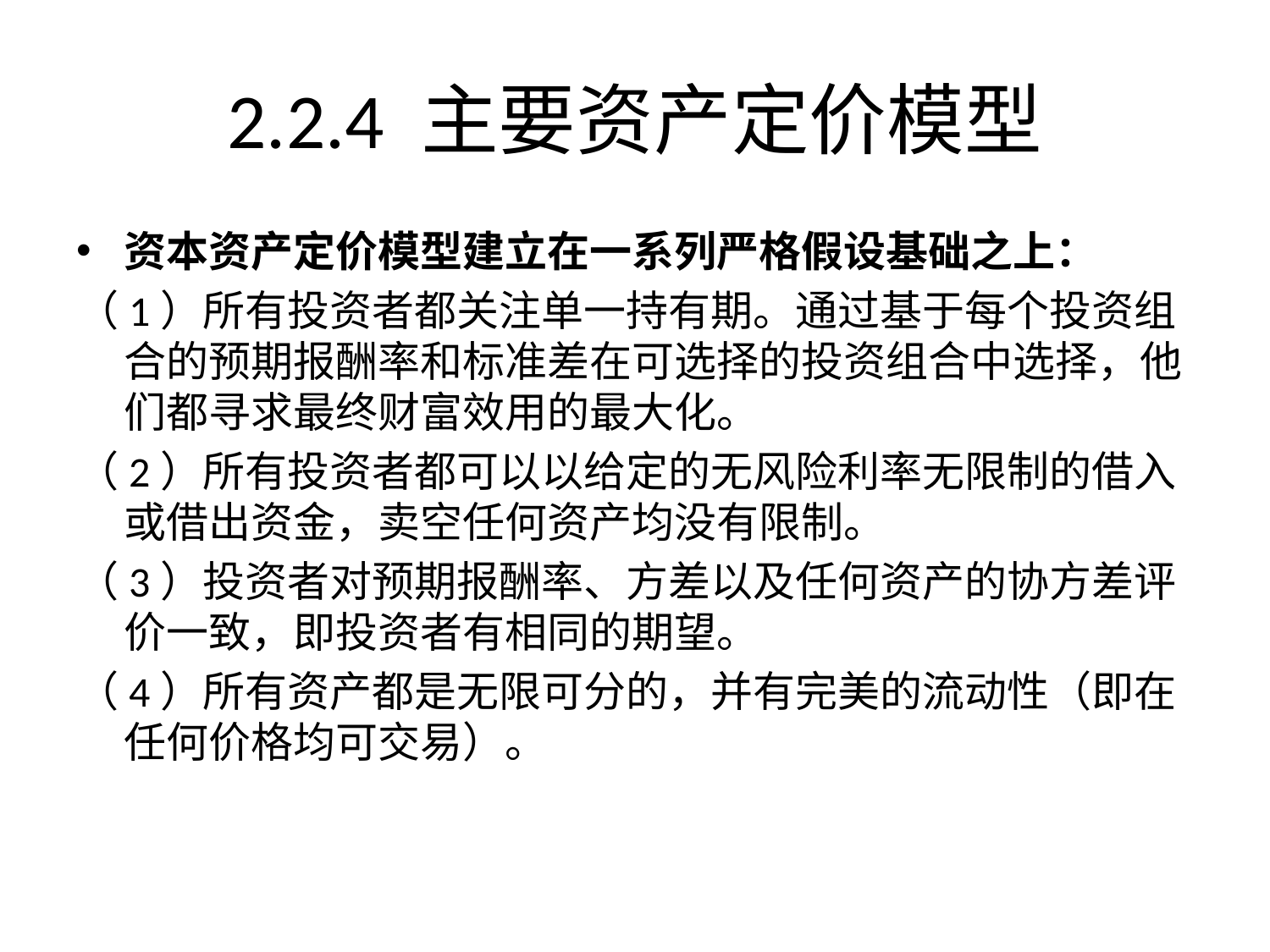

# 2.2.4 主要资产定价模型
资本资产定价模型建立在一系列严格假设基础之上：
（1）所有投资者都关注单一持有期。通过基于每个投资组合的预期报酬率和标准差在可选择的投资组合中选择，他们都寻求最终财富效用的最大化。
（2）所有投资者都可以以给定的无风险利率无限制的借入或借出资金，卖空任何资产均没有限制。
（3）投资者对预期报酬率、方差以及任何资产的协方差评价一致，即投资者有相同的期望。
（4）所有资产都是无限可分的，并有完美的流动性（即在任何价格均可交易）。